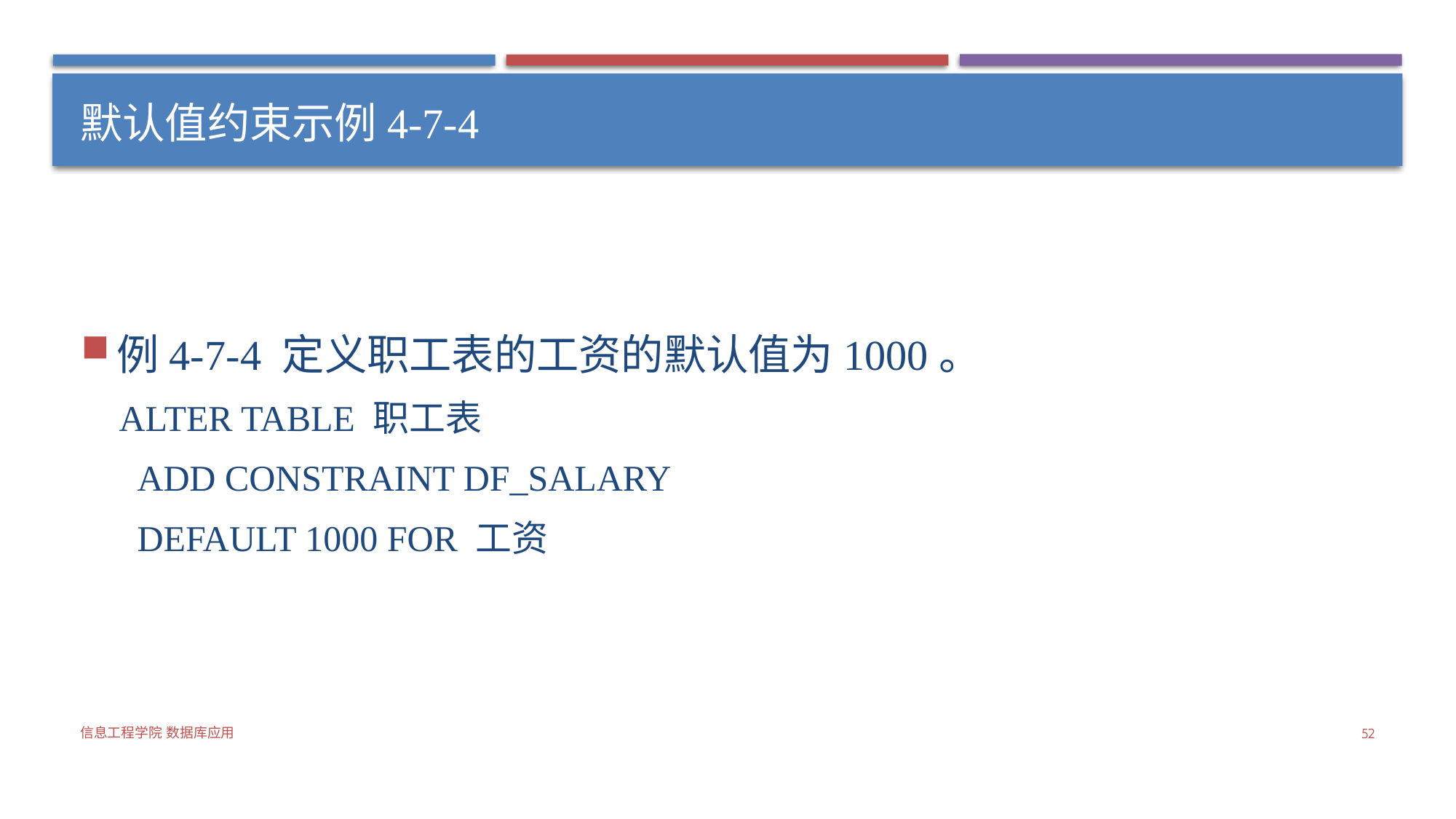

# 默认值约束示例4-7-4
例4-7-4 定义职工表的工资的默认值为1000。
ALTER TABLE 职工表
  ADD CONSTRAINT DF_SALARY
  DEFAULT 1000 FOR 工资
信息工程学院 数据库应用
52